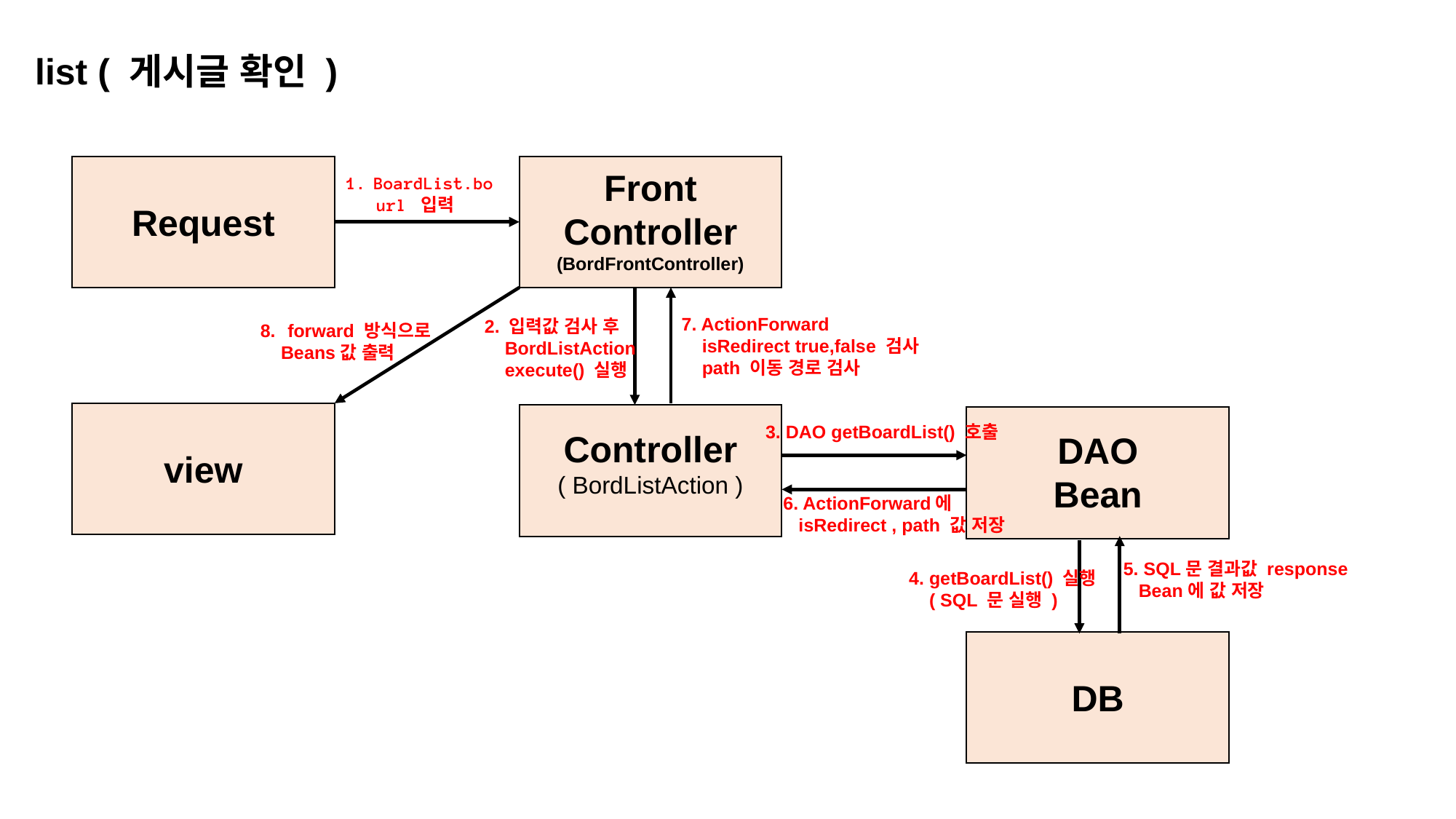

list ( 게시글 확인 )

Front
Controller
(BordFrontController)

BoardList.bo
   url 입력
Request
7. ActionForward
    isRedirect true,false 검사
    path 이동 경로 검사
2. 입력값 검사 후
    BordListAction
    execute() 실행
forward 방식으로
    Beans값 출력

3. DAO getBoardList() 호출
Controller
( BordListAction )
DAO
Bean
view
6. ActionForward에
   isRedirect , path 값 저장
5. SQL문 결과값 response
   Bean에 값 저장
4. getBoardList() 실행
    ( SQL 문 실행 )

DB